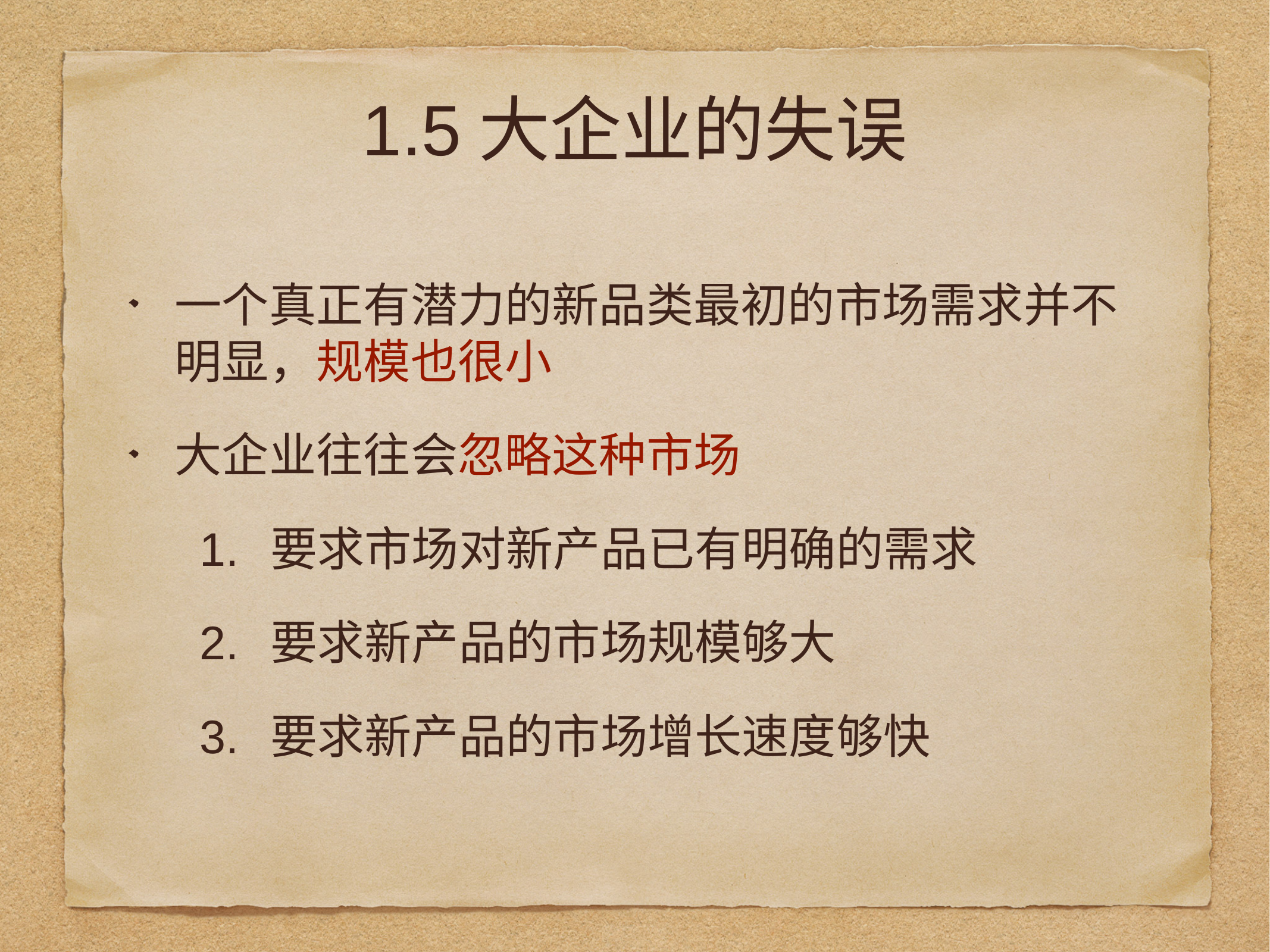

# 1.5大企业的失误
一个真正有潜力的新品类最初的市场需求并不明显，规模也很小
大企业往往会忽略这种市场
要求市场对新产品已有明确的需求
要求新产品的市场规模够大
要求新产品的市场增长速度够快